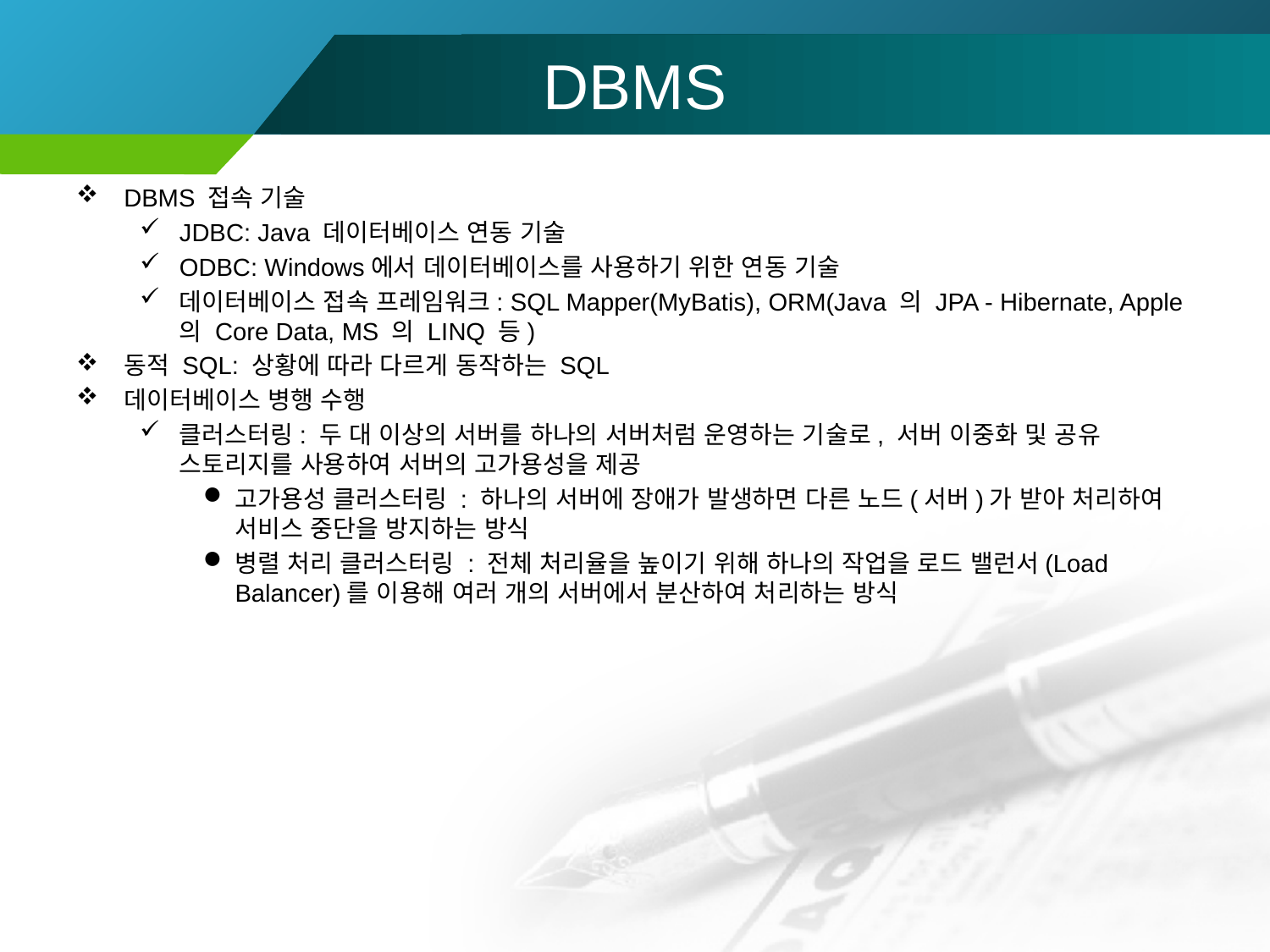

# DBMS
DBMS 접속 기술
JDBC: Java 데이터베이스 연동 기술
ODBC: Windows에서 데이터베이스를 사용하기 위한 연동 기술
데이터베이스 접속 프레임워크: SQL Mapper(MyBatis), ORM(Java 의 JPA - Hibernate, Apple의 Core Data, MS 의 LINQ 등)
동적 SQL: 상황에 따라 다르게 동작하는 SQL
데이터베이스 병행 수행
클러스터링: 두 대 이상의 서버를 하나의 서버처럼 운영하는 기술로, 서버 이중화 및 공유 스토리지를 사용하여 서버의 고가용성을 제공
고가용성 클러스터링 : 하나의 서버에 장애가 발생하면 다른 노드(서버)가 받아 처리하여 서비스 중단을 방지하는 방식
병렬 처리 클러스터링 : 전체 처리율을 높이기 위해 하나의 작업을 로드 밸런서(Load Balancer)를 이용해 여러 개의 서버에서 분산하여 처리하는 방식